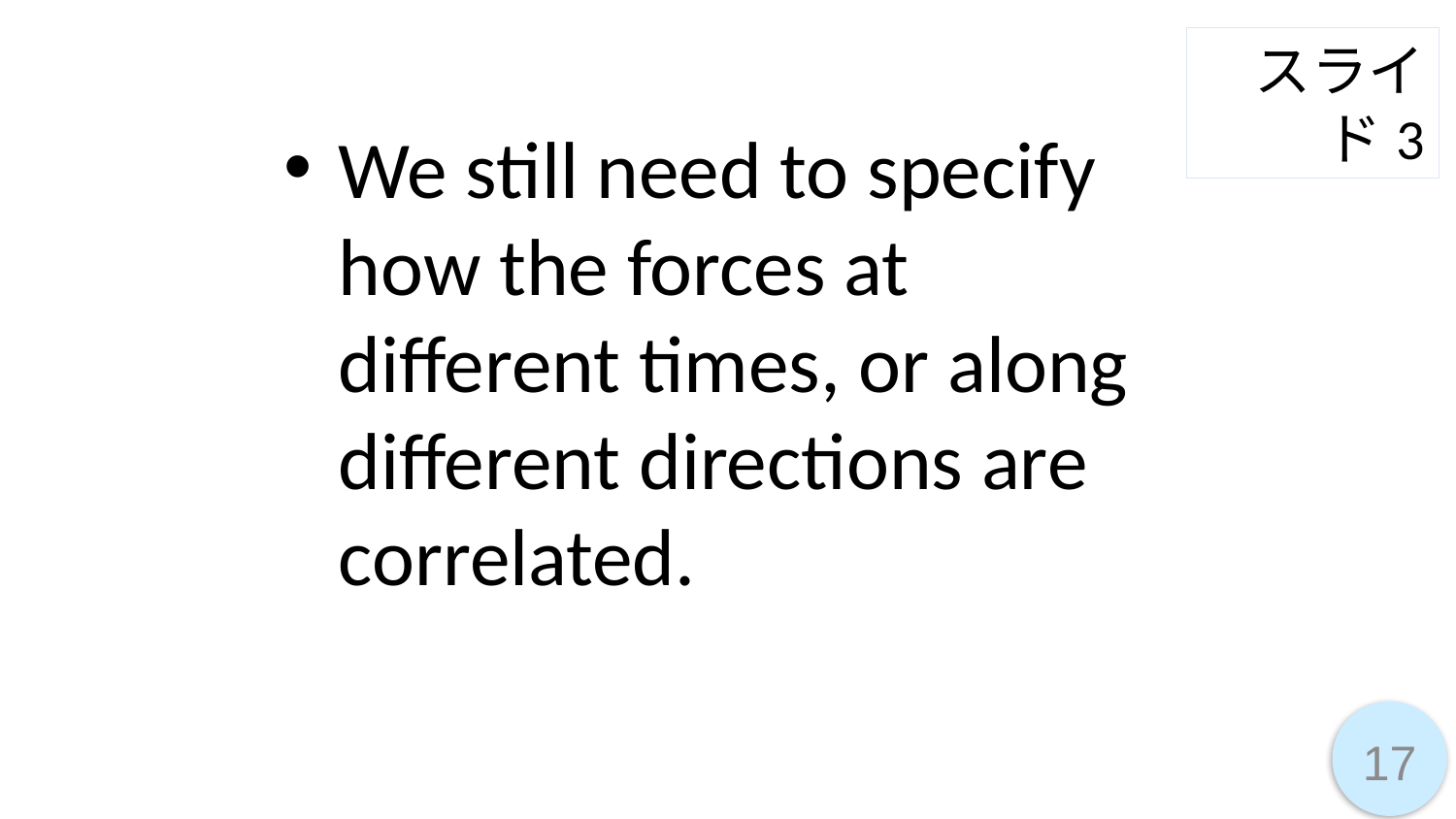

スライド3
We still need to specify how the forces at different times, or along different directions are correlated.
17